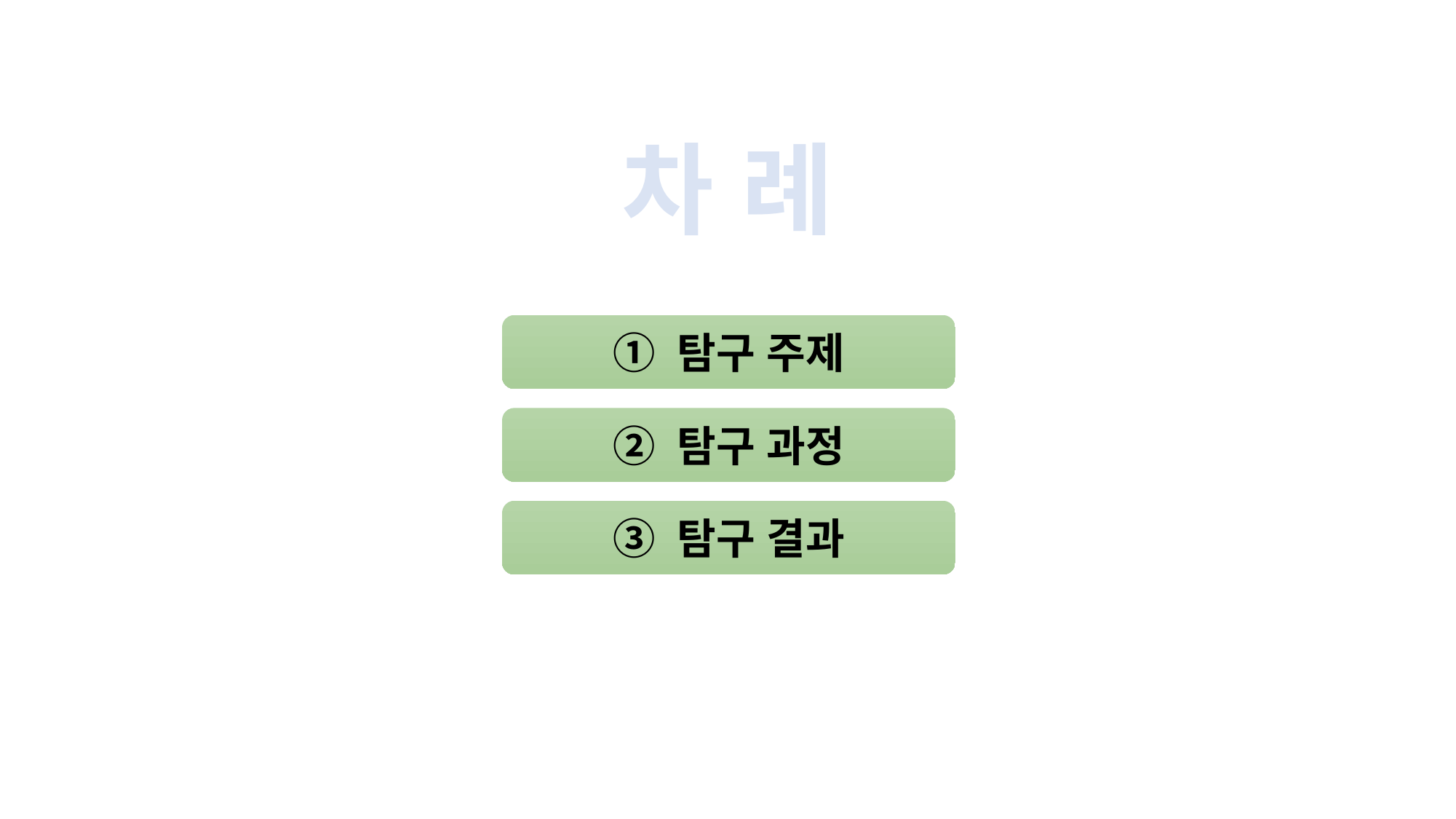

차 례
① 탐구 주제
② 탐구 과정
③ 탐구 결과